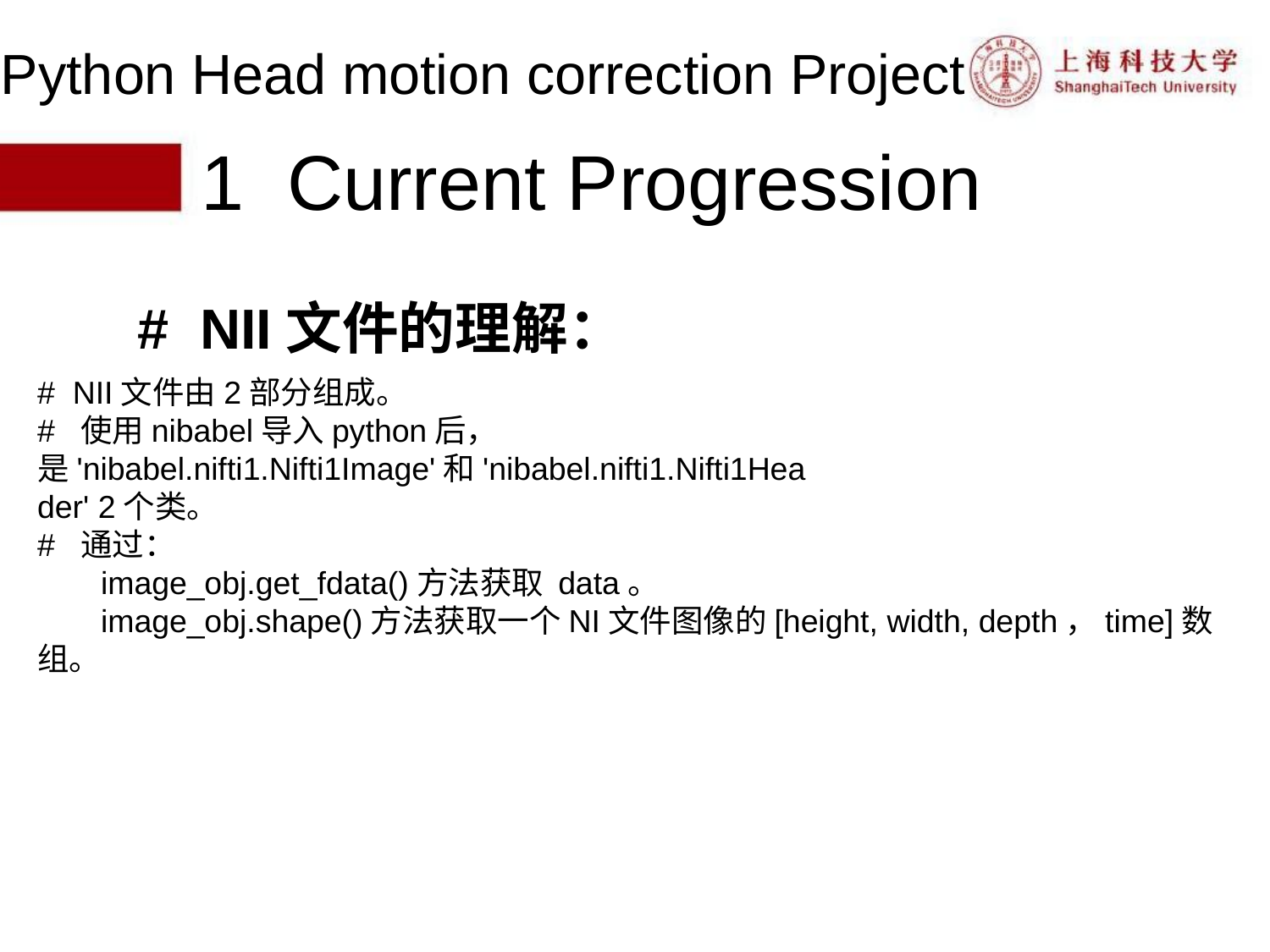

# Python Head motion correction Project
1  Current Progression

#  NII文件的理解：

#  NII文件由2部分组成。
#  使用nibabel导入python后，是'nibabel.nifti1.Nifti1Image'和'nibabel.nifti1.Nifti1Hea
der' 2个类。
#  通过：
image_obj.get_fdata()方法获取 data。
image_obj.shape()方法获取一个NI文件图像的[height, width, depth，time]数组。